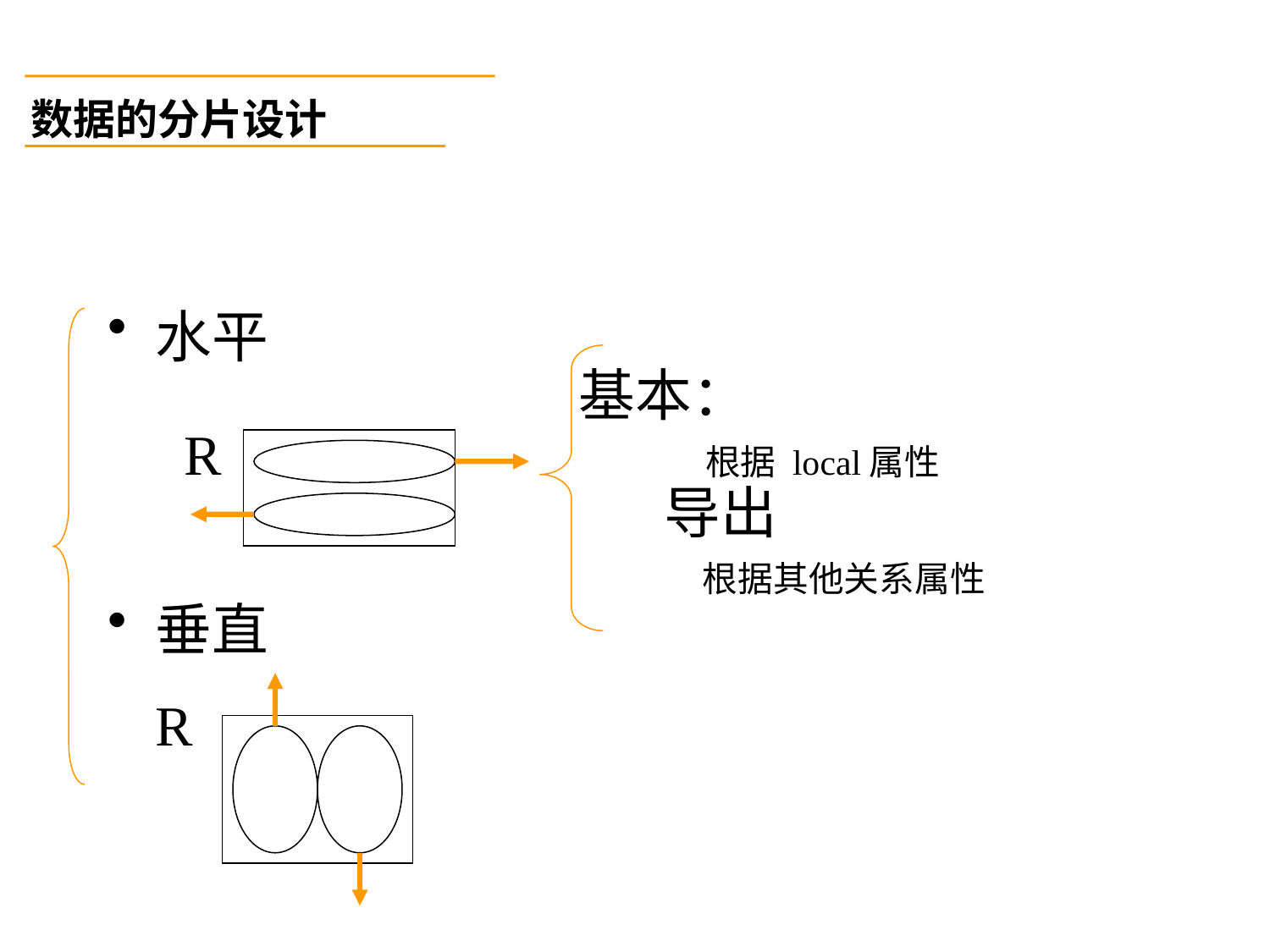

数据的分片设计

水平
                                    基本：
	  R				  根据 local属性
    	  			         导出
			 		  根据其他关系属性
垂直

	R